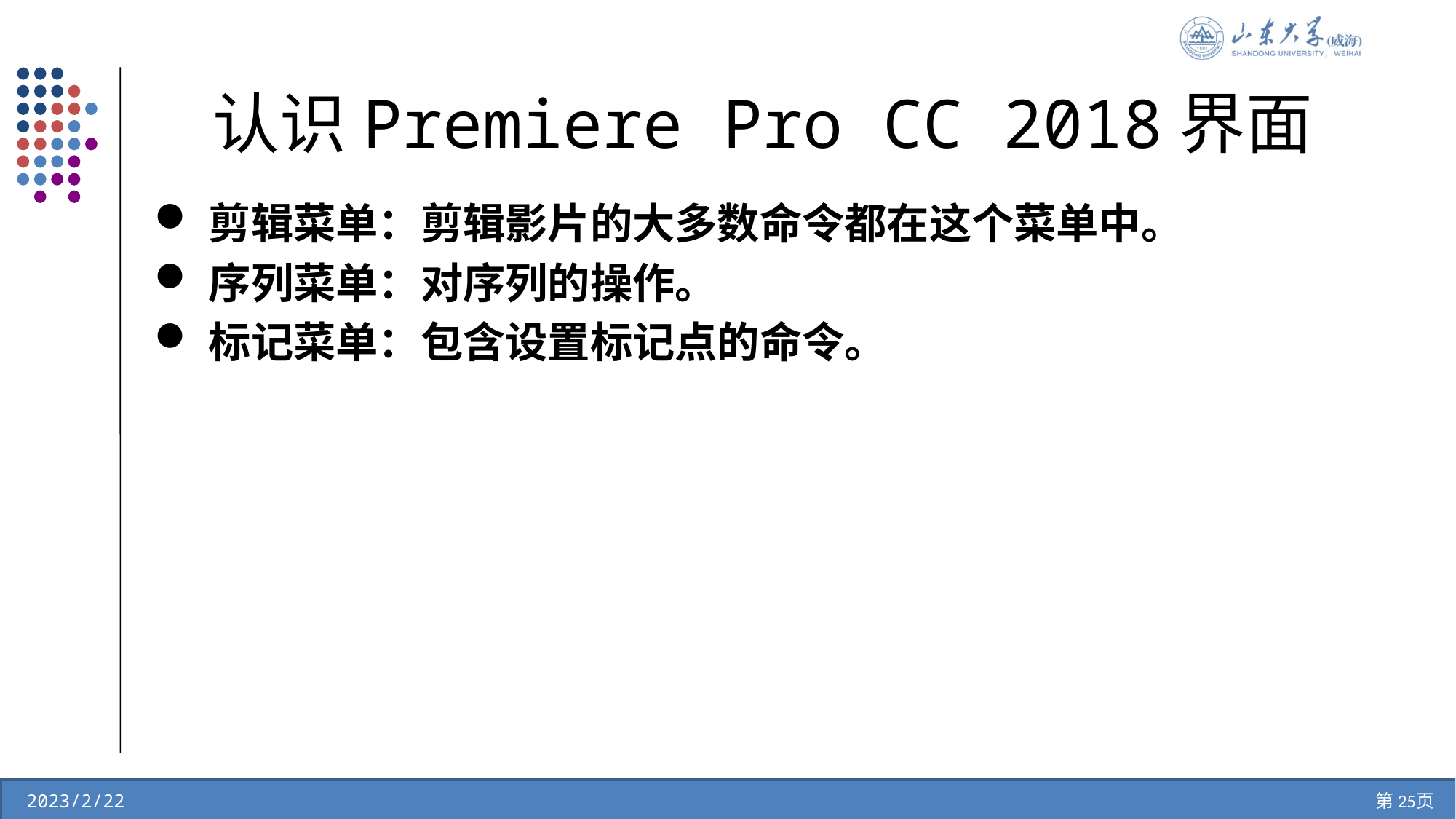

# 认识Premiere Pro CC 2018界面
剪辑菜单：剪辑影片的大多数命令都在这个菜单中。
序列菜单：对序列的操作。
标记菜单：包含设置标记点的命令。

第25页